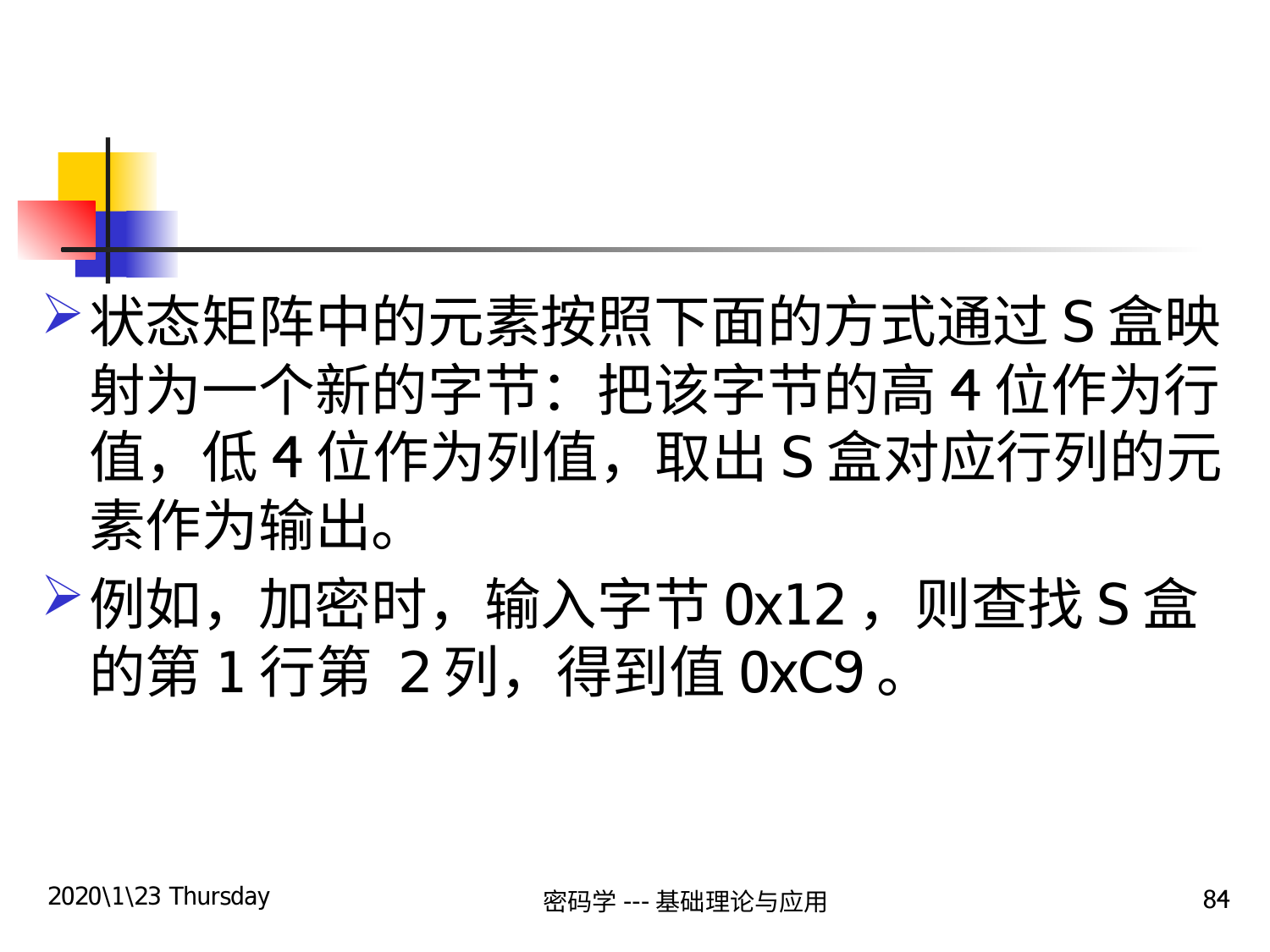

#
状态矩阵中的元素按照下面的方式通过S盒映射为一个新的字节：把该字节的高4位作为行值，低4位作为列值，取出S盒对应行列的元素作为输出。
例如，加密时，输入字节0x12，则查找S盒的第1行第 2列，得到值0xC9。

2020\1\23 Thursday
84
密码学---基础理论与应用